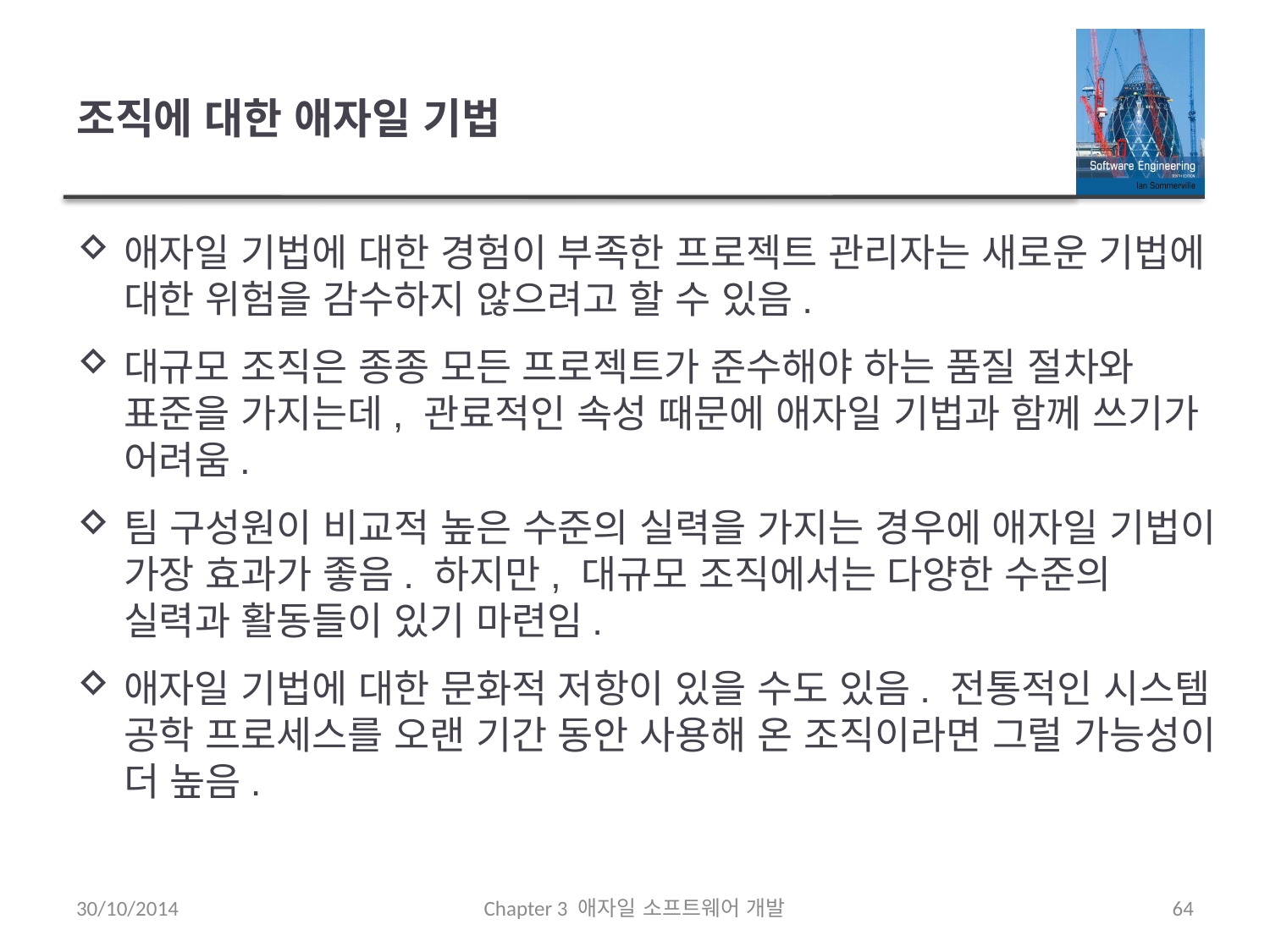

# 조직에 대한 애자일 기법
애자일 기법에 대한 경험이 부족한 프로젝트 관리자는 새로운 기법에 대한 위험을 감수하지 않으려고 할 수 있음.
대규모 조직은 종종 모든 프로젝트가 준수해야 하는 품질 절차와 표준을 가지는데, 관료적인 속성 때문에 애자일 기법과 함께 쓰기가 어려움.
팀 구성원이 비교적 높은 수준의 실력을 가지는 경우에 애자일 기법이 가장 효과가 좋음. 하지만, 대규모 조직에서는 다양한 수준의 실력과 활동들이 있기 마련임.
애자일 기법에 대한 문화적 저항이 있을 수도 있음. 전통적인 시스템 공학 프로세스를 오랜 기간 동안 사용해 온 조직이라면 그럴 가능성이 더 높음.

30/10/2014
Chapter 3 애자일 소프트웨어 개발
64